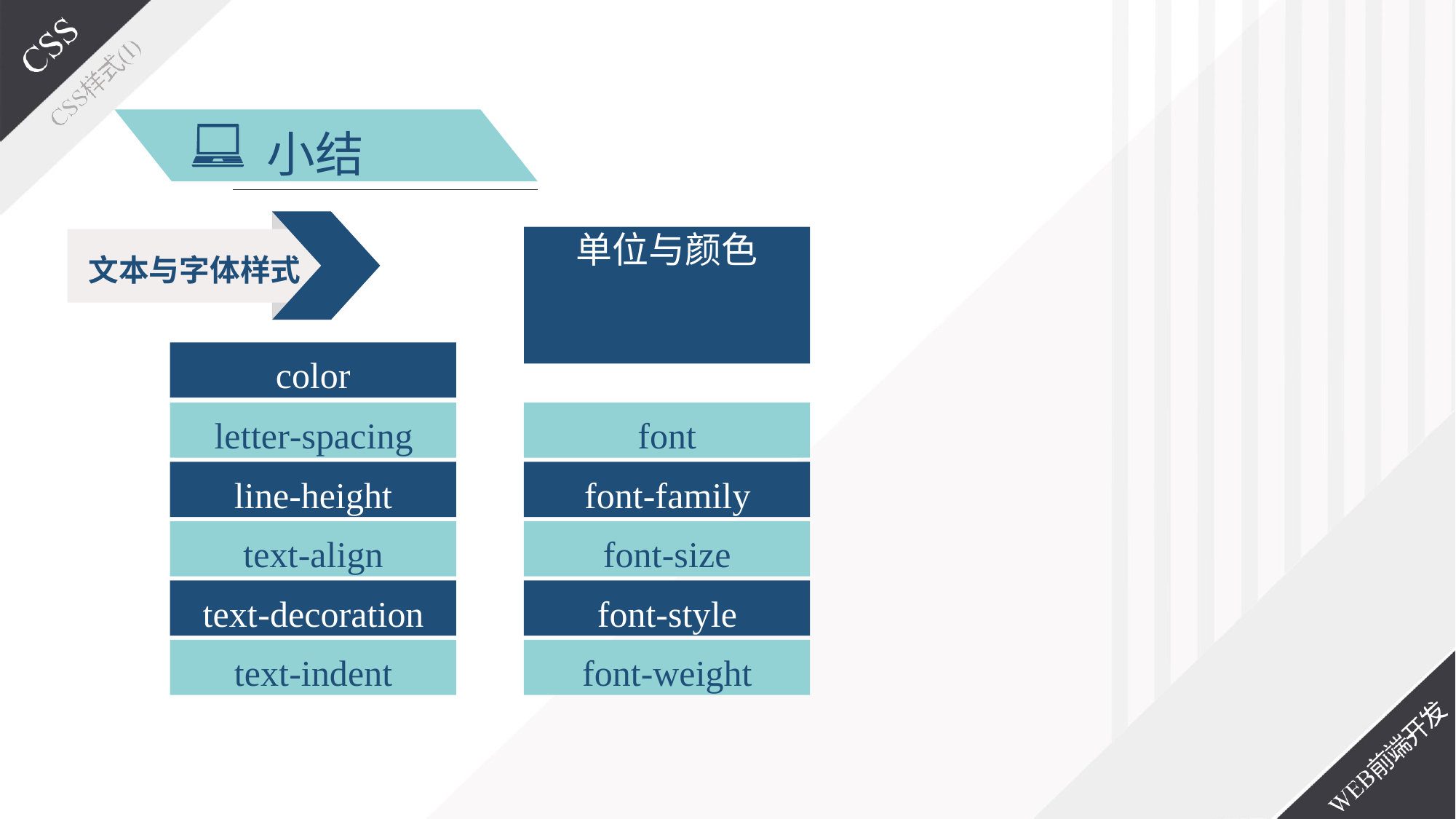

小结

# 单位与颜色

文本与字体样式

color

letter-spacing
font

line-height
font-family

text-align
font-size

text-decoration
font-style

text-indent
font-weight